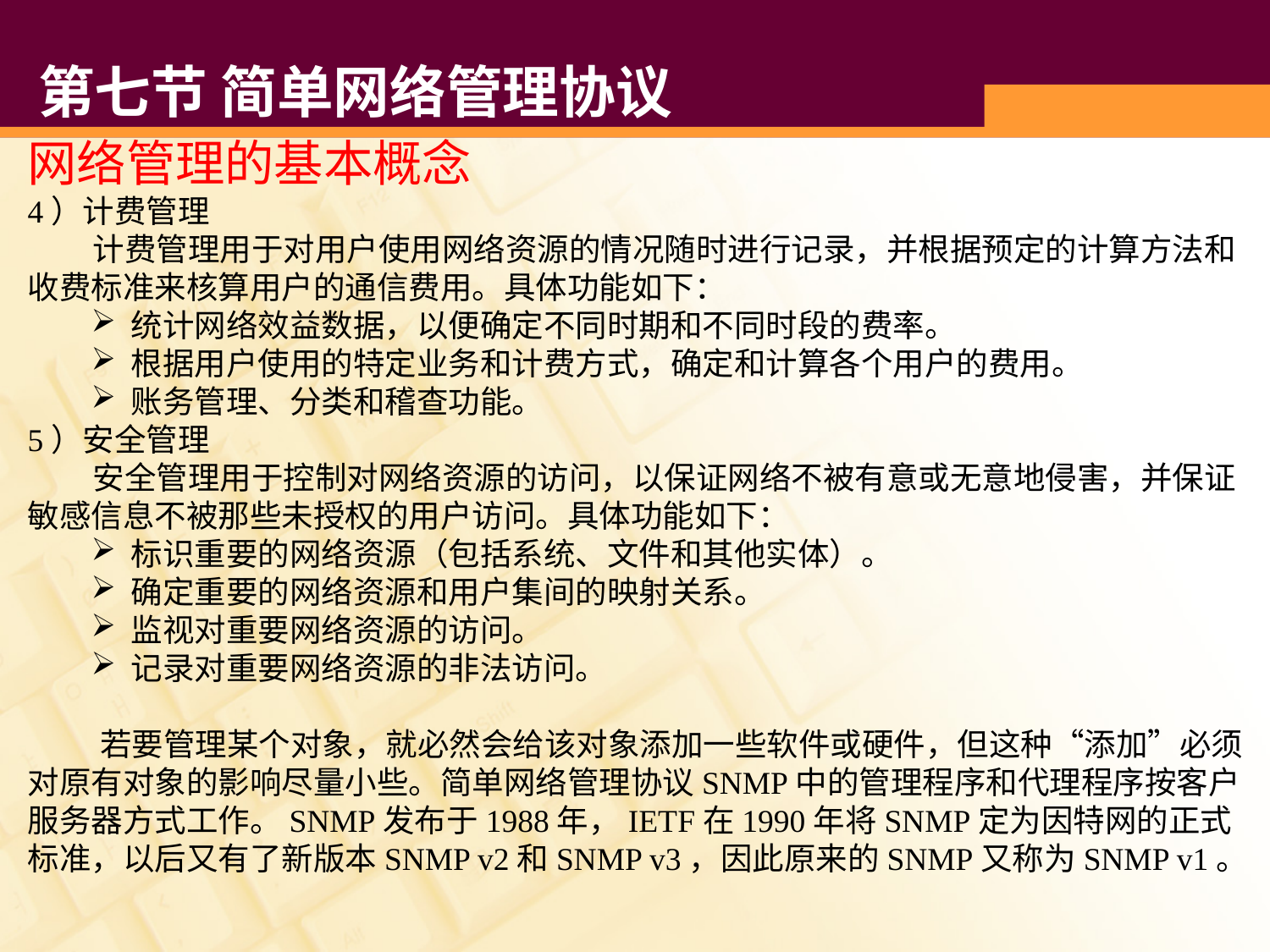

# 第七节 简单网络管理协议
网络管理的基本概念
4）计费管理
        计费管理用于对用户使用网络资源的情况随时进行记录，并根据预定的计算方法和收费标准来核算用户的通信费用。具体功能如下：
统计网络效益数据，以便确定不同时期和不同时段的费率。
根据用户使用的特定业务和计费方式，确定和计算各个用户的费用。
账务管理、分类和稽查功能。
5）安全管理
        安全管理用于控制对网络资源的访问，以保证网络不被有意或无意地侵害，并保证敏感信息不被那些未授权的用户访问。具体功能如下：
标识重要的网络资源（包括系统、文件和其他实体）。
确定重要的网络资源和用户集间的映射关系。
监视对重要网络资源的访问。
记录对重要网络资源的非法访问。

         若要管理某个对象，就必然会给该对象添加一些软件或硬件，但这种“添加”必须对原有对象的影响尽量小些。简单网络管理协议SNMP中的管理程序和代理程序按客户服务器方式工作。SNMP发布于1988年，IETF在1990年将SNMP定为因特网的正式标准，以后又有了新版本SNMP v2和SNMP v3，因此原来的SNMP又称为SNMP v1。